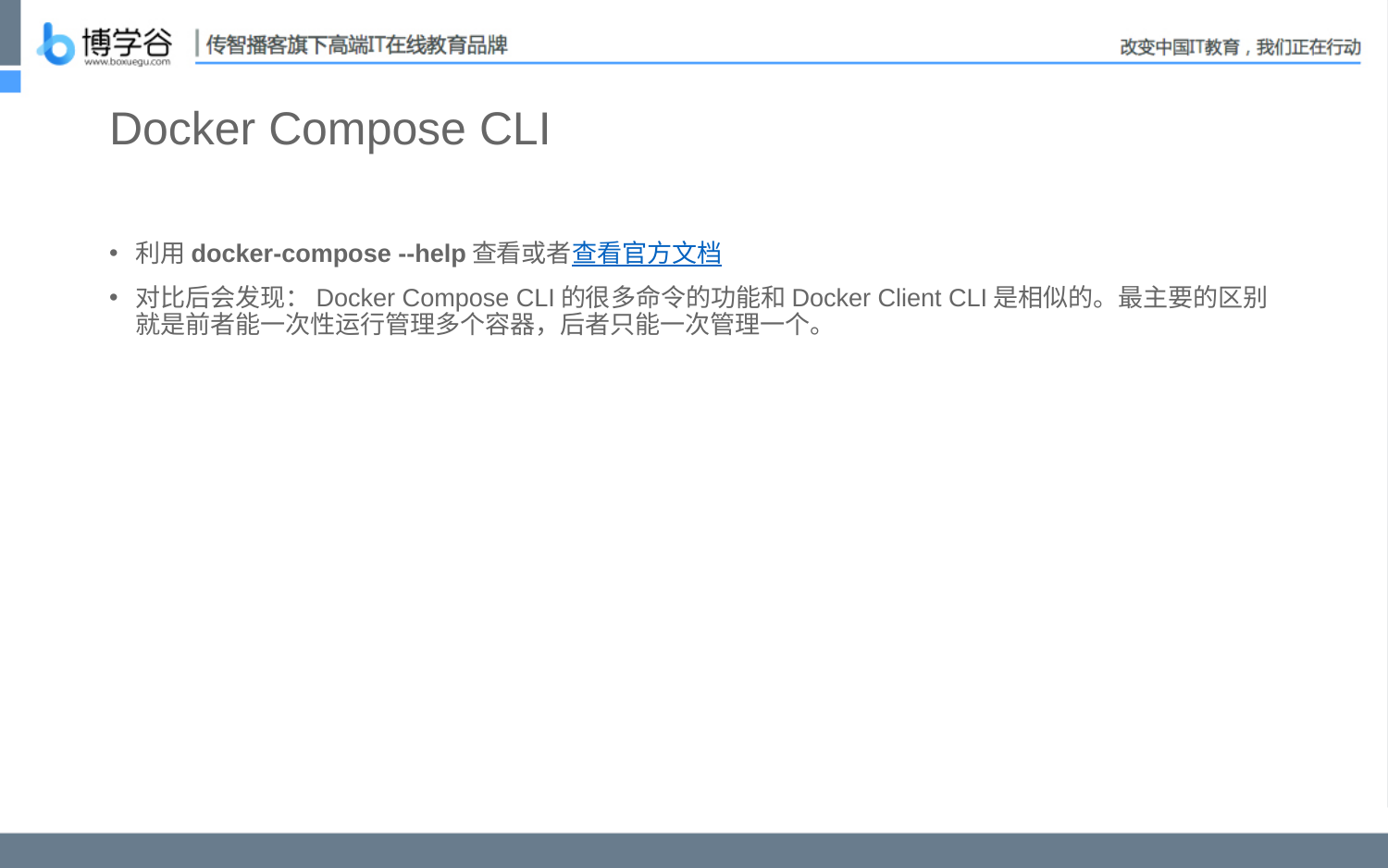

# Docker Compose CLI
利用docker-compose --help查看或者查看官方文档
对比后会发现：Docker Compose CLI的很多命令的功能和Docker Client CLI是相似的。最主要的区别就是前者能一次性运行管理多个容器，后者只能一次管理一个。